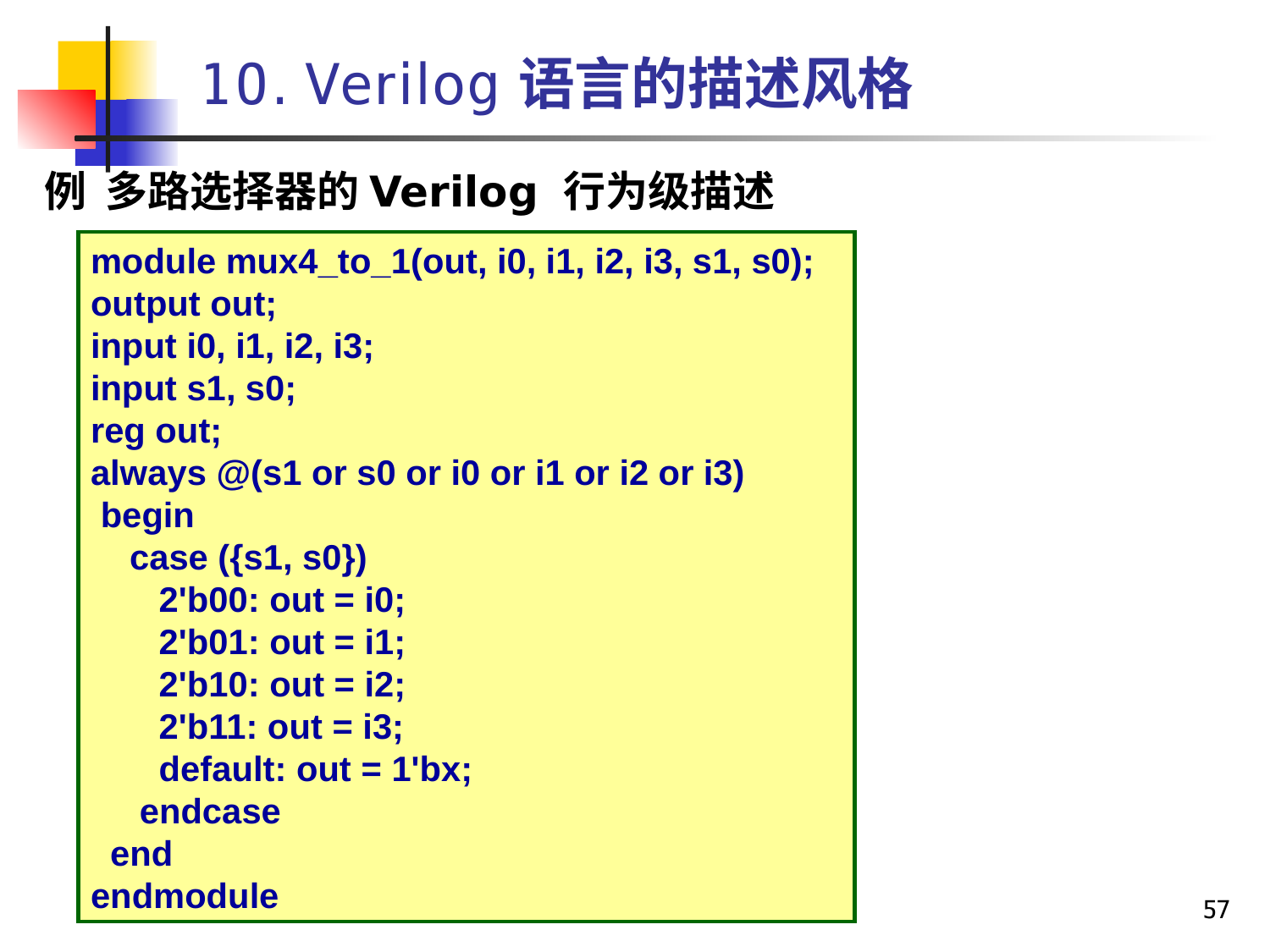

# 10. Verilog语言的描述风格
例  多路选择器的Verilog 行为级描述
module mux4_to_1(out, i0, i1, i2, i3, s1, s0);
output out;
input i0, i1, i2, i3;
input s1, s0;
reg out;
always @(s1 or s0 or i0 or i1 or i2 or i3)
 begin
    case ({s1, s0})
       2'b00: out = i0;
       2'b01: out = i1;
       2'b10: out = i2;
       2'b11: out = i3;
       default: out = 1'bx;
     endcase
  end
endmodule
57